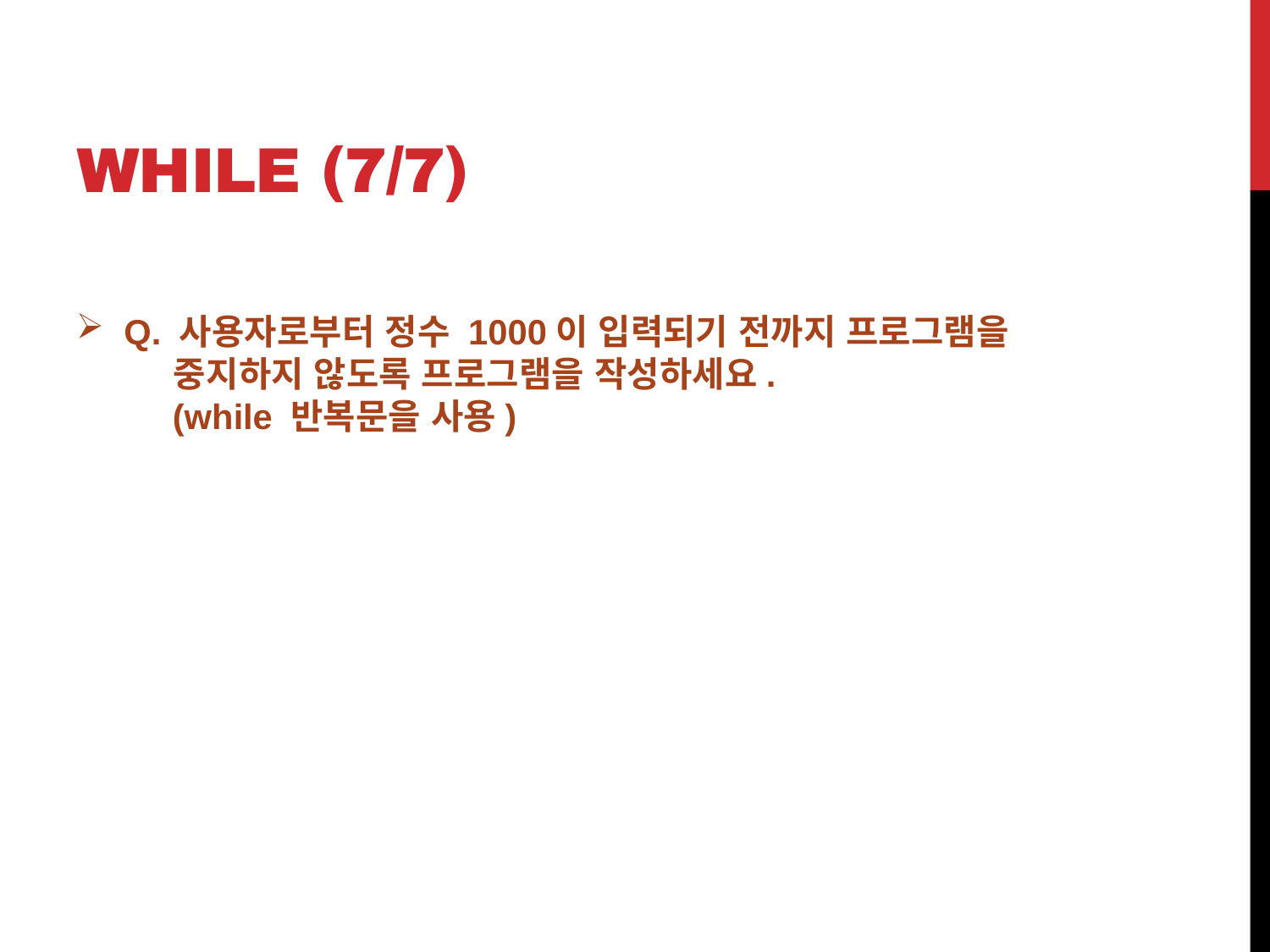

# while (7/7)

Q. 사용자로부터 정수 1000이 입력되기 전까지 프로그램을
     중지하지 않도록 프로그램을 작성하세요.
     (while 반복문을 사용)